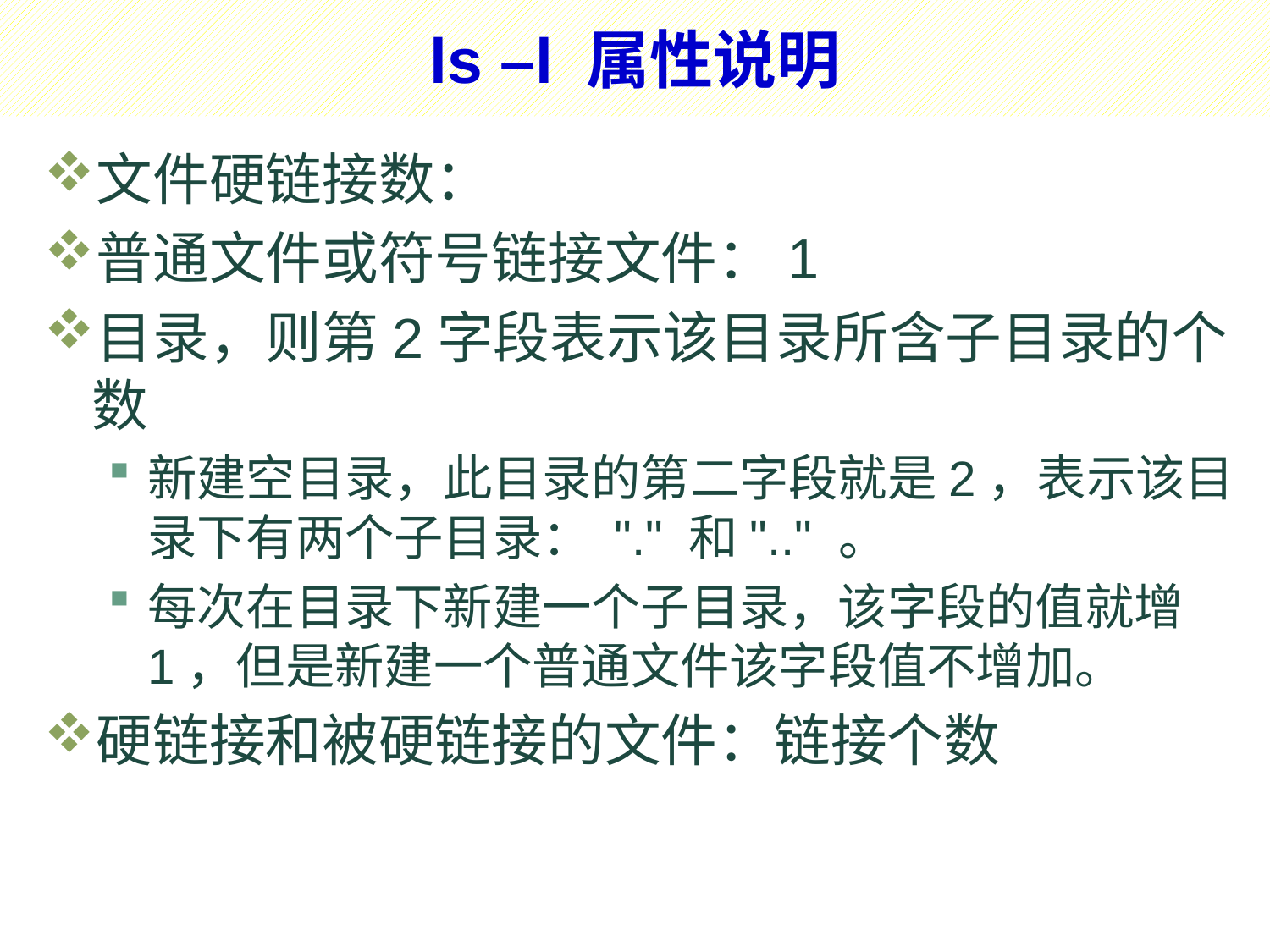

# ls –l 属性说明
文件硬链接数：
普通文件或符号链接文件：1
目录，则第2字段表示该目录所含子目录的个数
新建空目录，此目录的第二字段就是2，表示该目录下有两个子目录： "." 和".." 。
每次在目录下新建一个子目录，该字段的值就增1，但是新建一个普通文件该字段值不增加。
硬链接和被硬链接的文件：链接个数